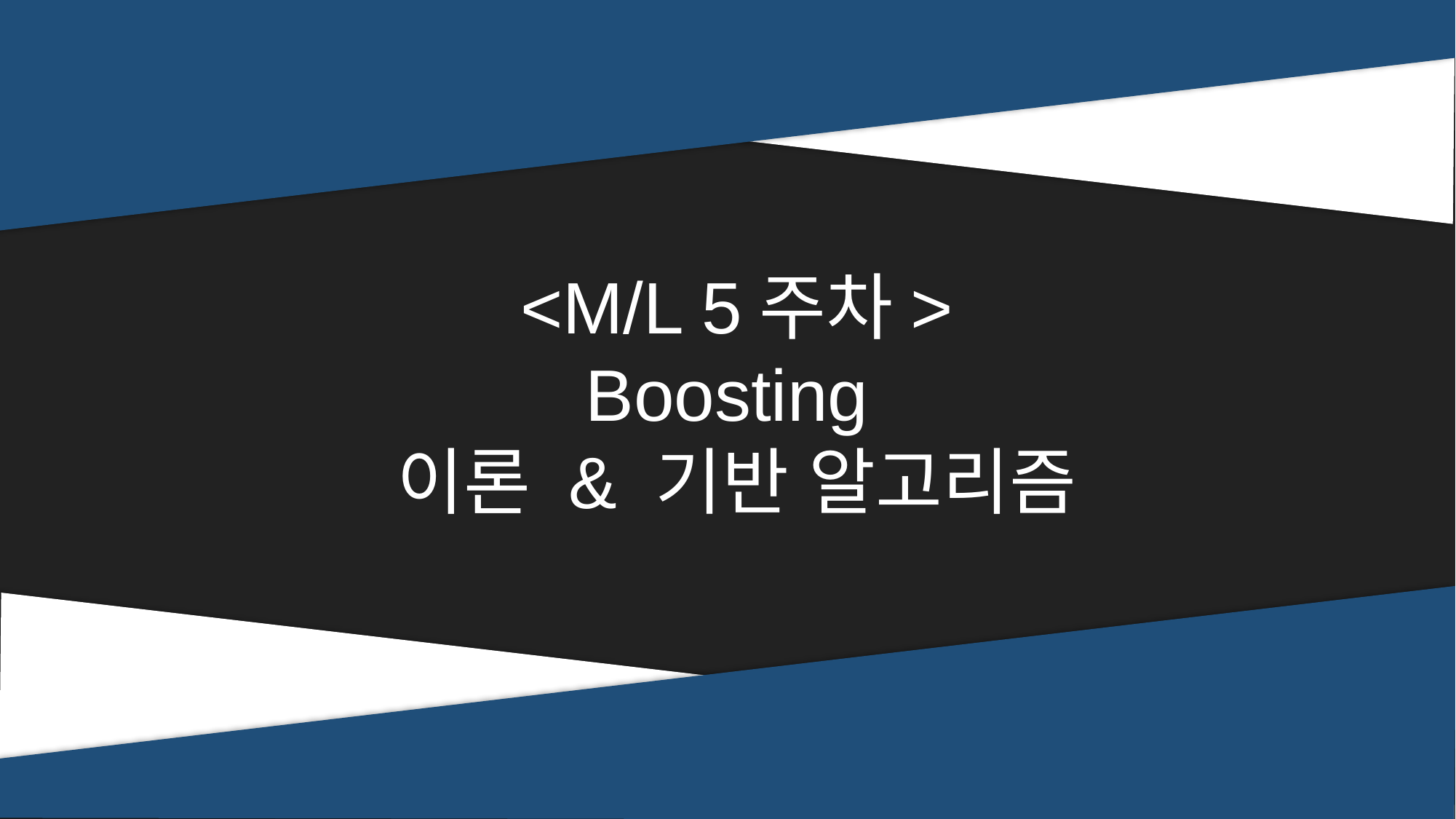

<M/L 5주차>
Boosting
이론 & 기반 알고리즘